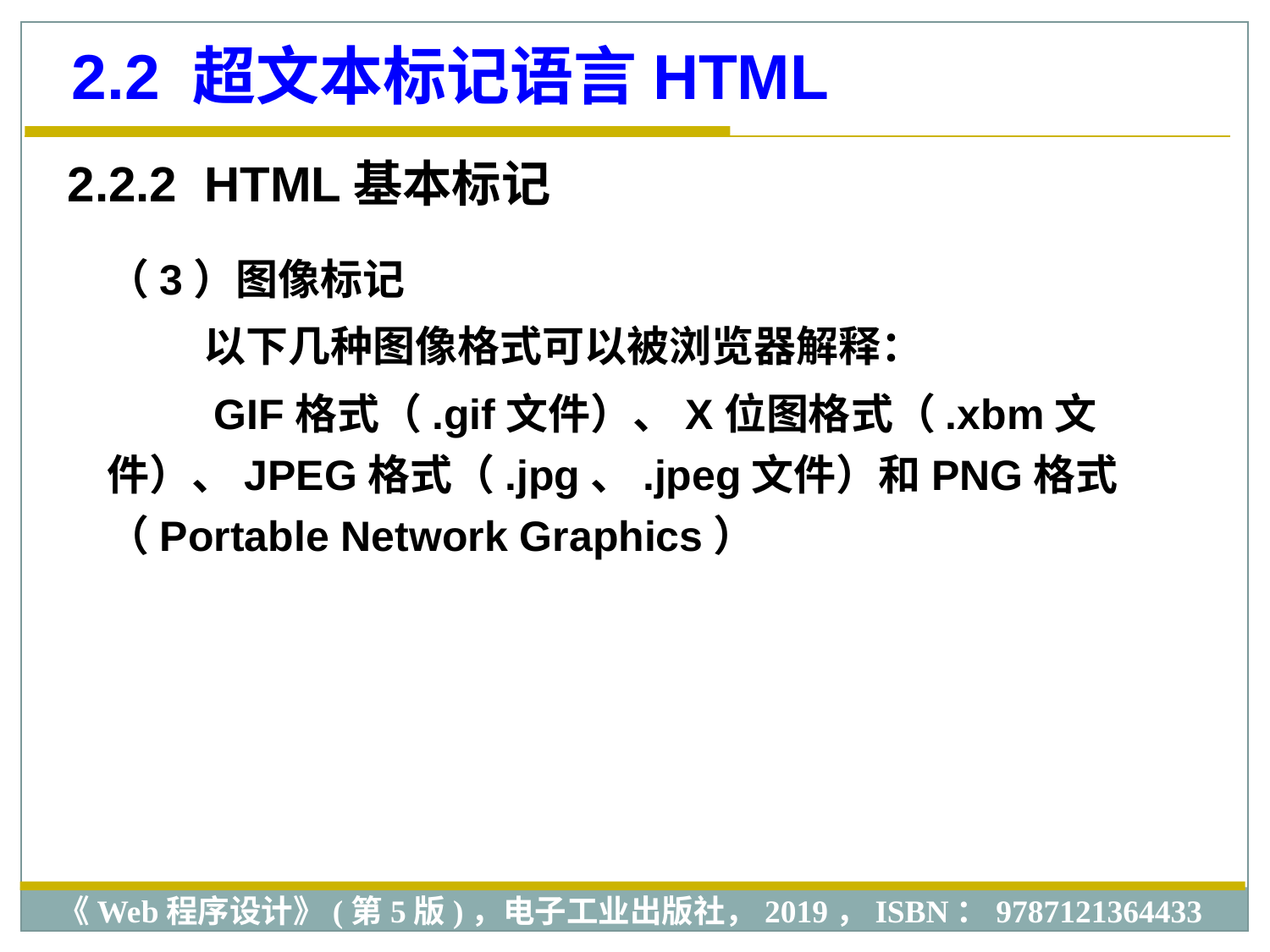

2.2 超文本标记语言HTML
2.2.2  HTML基本标记
（3）图像标记
         以下几种图像格式可以被浏览器解释：
         GIF格式（.gif文件）、X位图格式（.xbm文件）、JPEG格式（.jpg、.jpeg文件）和PNG格式（Portable Network Graphics）